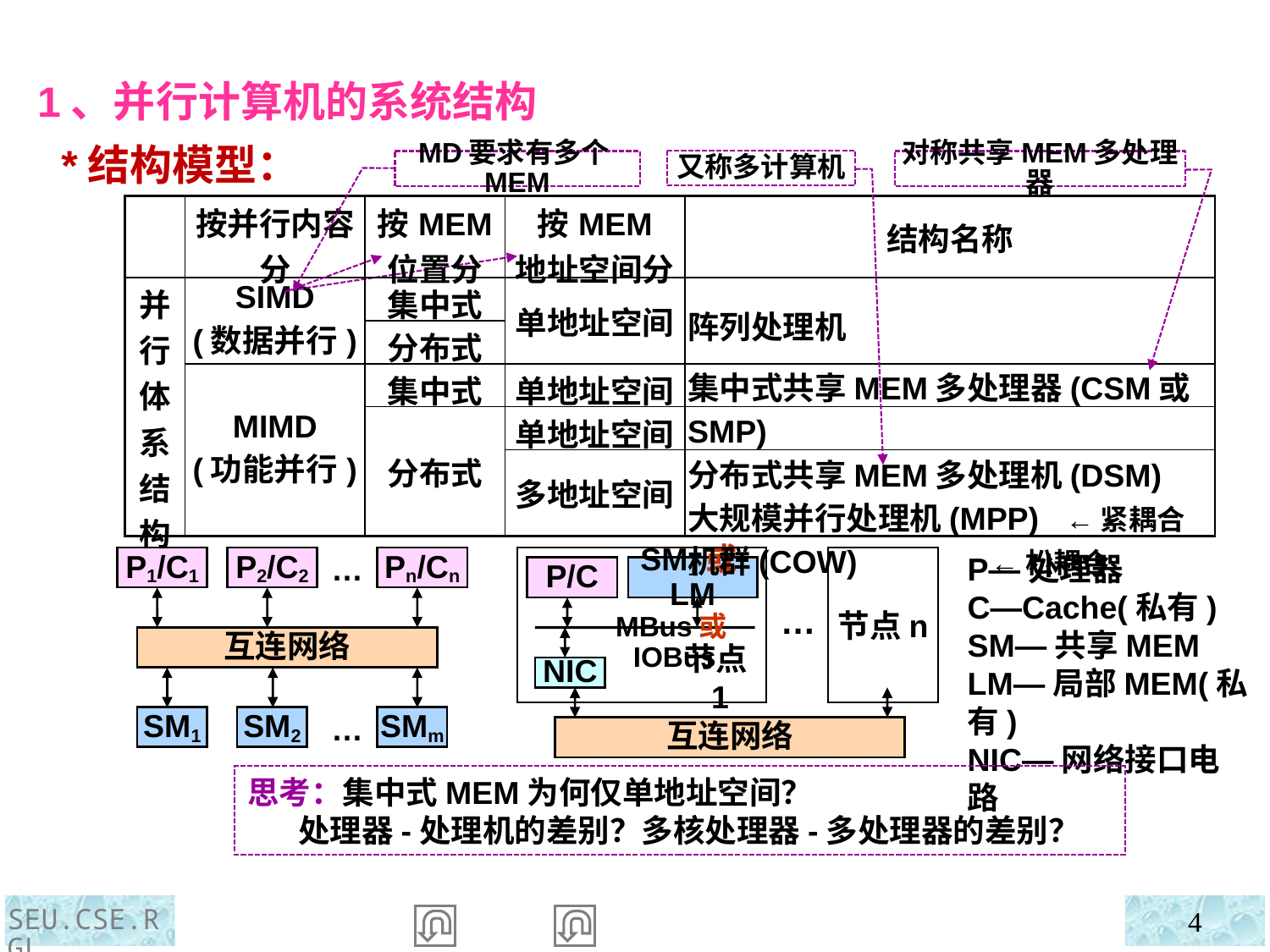

1、并行计算机的系统结构
  *结构模型：
又称多计算机
MD要求有多个MEM
对称共享MEM多处理器
|  | 按并行内容分 |  |
| --- | --- | --- |
| 并行体系结构 | SIMD (数据并行) |  |
|  |  |  |
|  | MIMD (功能并行) |  |
|  |  |  |
|  |  |  |
| 按MEM 位置分 | 按MEM 地址空间分 | 结构名称 |
| --- | --- | --- |
| 集中式 | 单地址空间 |  |
| 分布式 |  |  |
| 集中式 | 单地址空间 |  |
| 分布式 | 单地址空间 |  |
|  | 多地址空间 |  |
阵列处理机
集中式共享MEM多处理器(CSM或SMP)
分布式共享MEM多处理机(DSM)
大规模并行处理机(MPP)   ←紧耦合
机群(COW)               ←松耦合

…
P1/C1
P2/C2
Pn/Cn

互连网络

SM1
SM2
SMm
…

节点n
P/C
SM1或LM
…

MBus或IOBus
节点1
NIC

互连网络
P—处理器
C—Cache(私有)
SM—共享MEM
LM—局部MEM(私有)
NIC—网络接口电路

思考：集中式MEM为何仅单地址空间？
      处理器-处理机的差别？多核处理器-多处理器的差别？
SEU.CSE.RGL
4